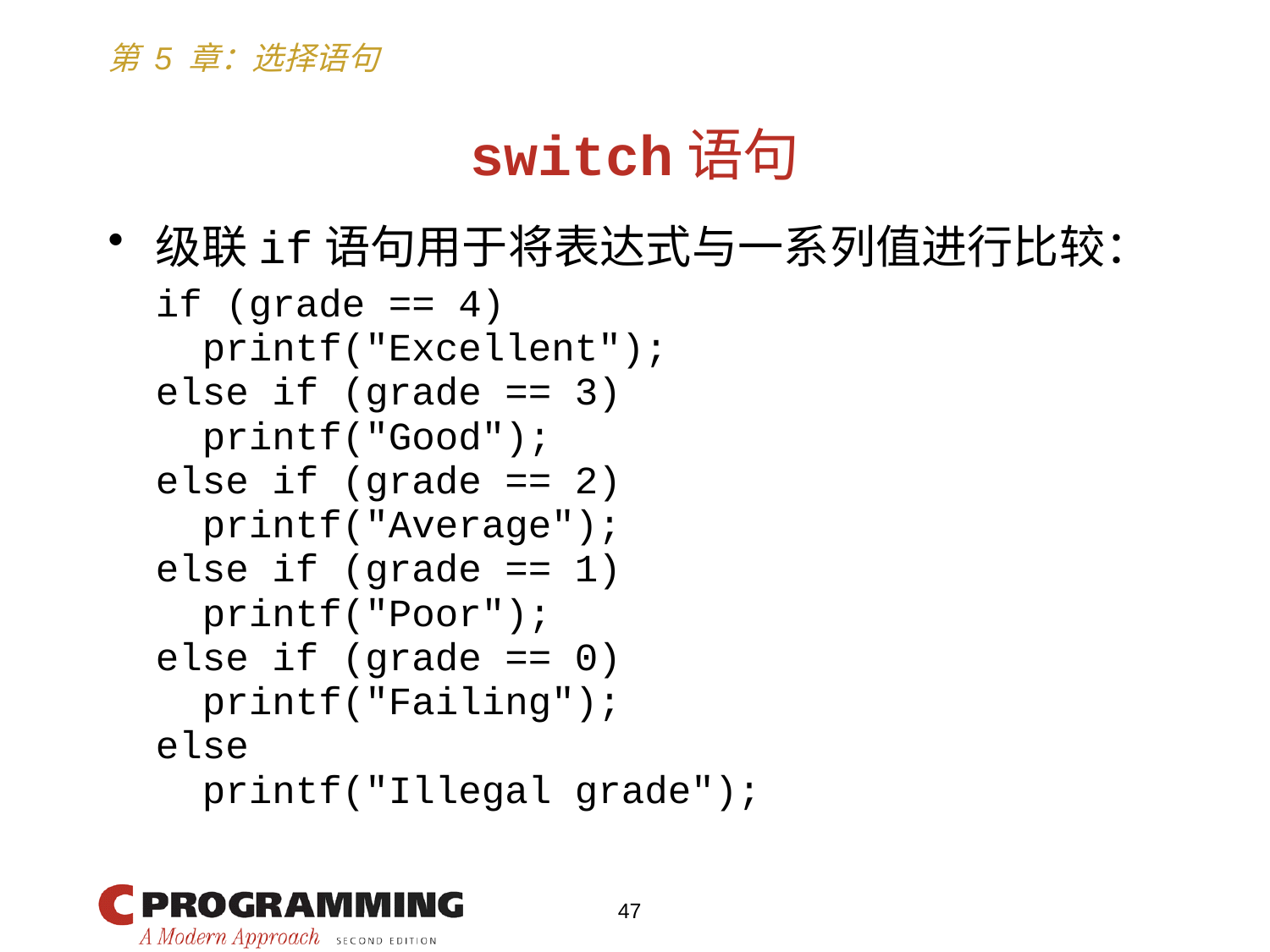

# switch语句
级联if语句用于将表达式与一系列值进行比较：
	if (grade == 4)
	  printf("Excellent");
	else if (grade == 3)
	  printf("Good");
	else if (grade == 2)
	  printf("Average");
	else if (grade == 1)
	  printf("Poor");
	else if (grade == 0)
	  printf("Failing");
	else
	  printf("Illegal grade");
47